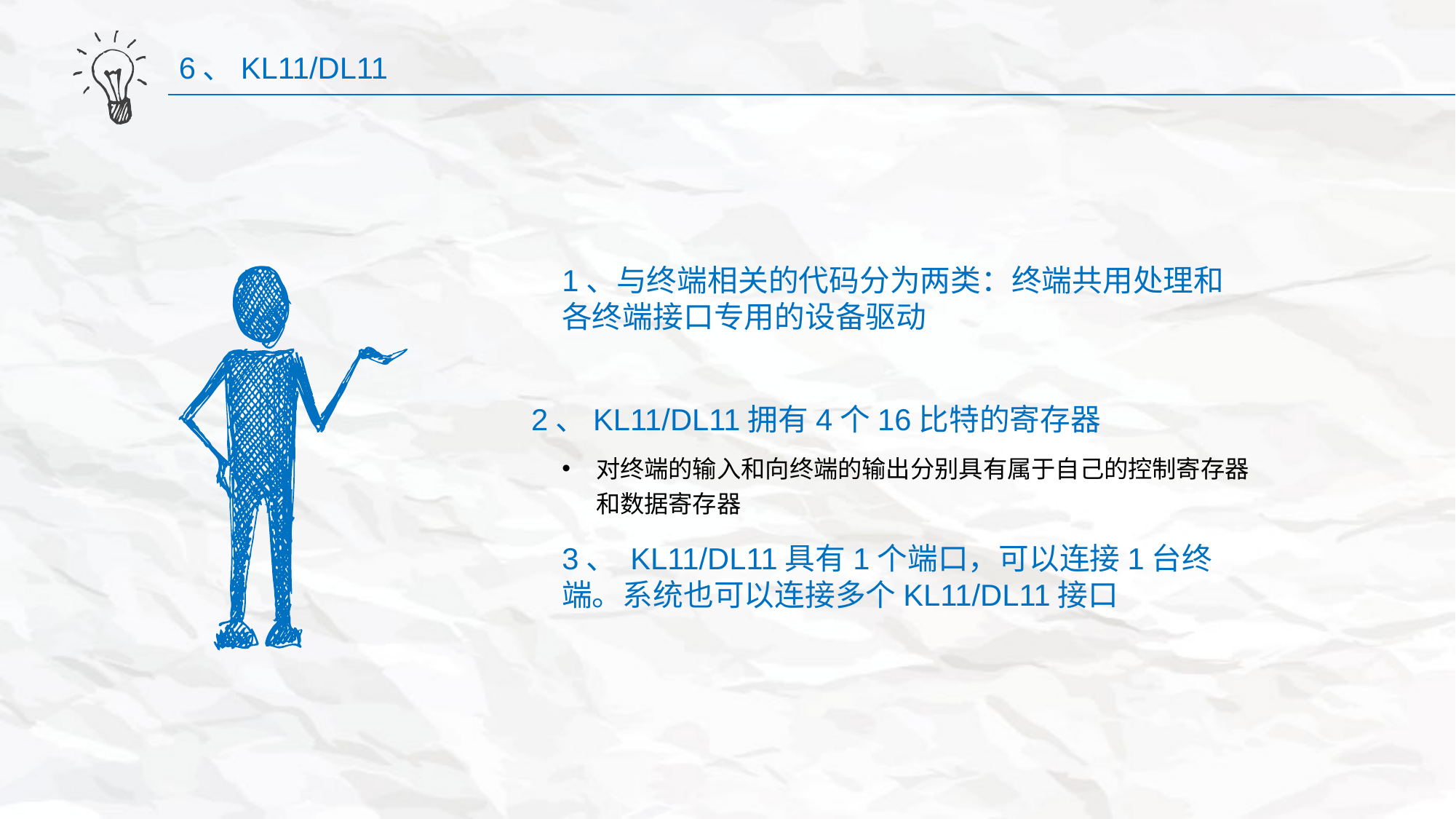

6、KL11/DL11
1、与终端相关的代码分为两类：终端共用处理和各终端接口专用的设备驱动
2、KL11/DL11拥有4个16比特的寄存器
对终端的输入和向终端的输出分别具有属于自己的控制寄存器和数据寄存器
3、 KL11/DL11具有1个端口，可以连接1台终端。系统也可以连接多个KL11/DL11接口